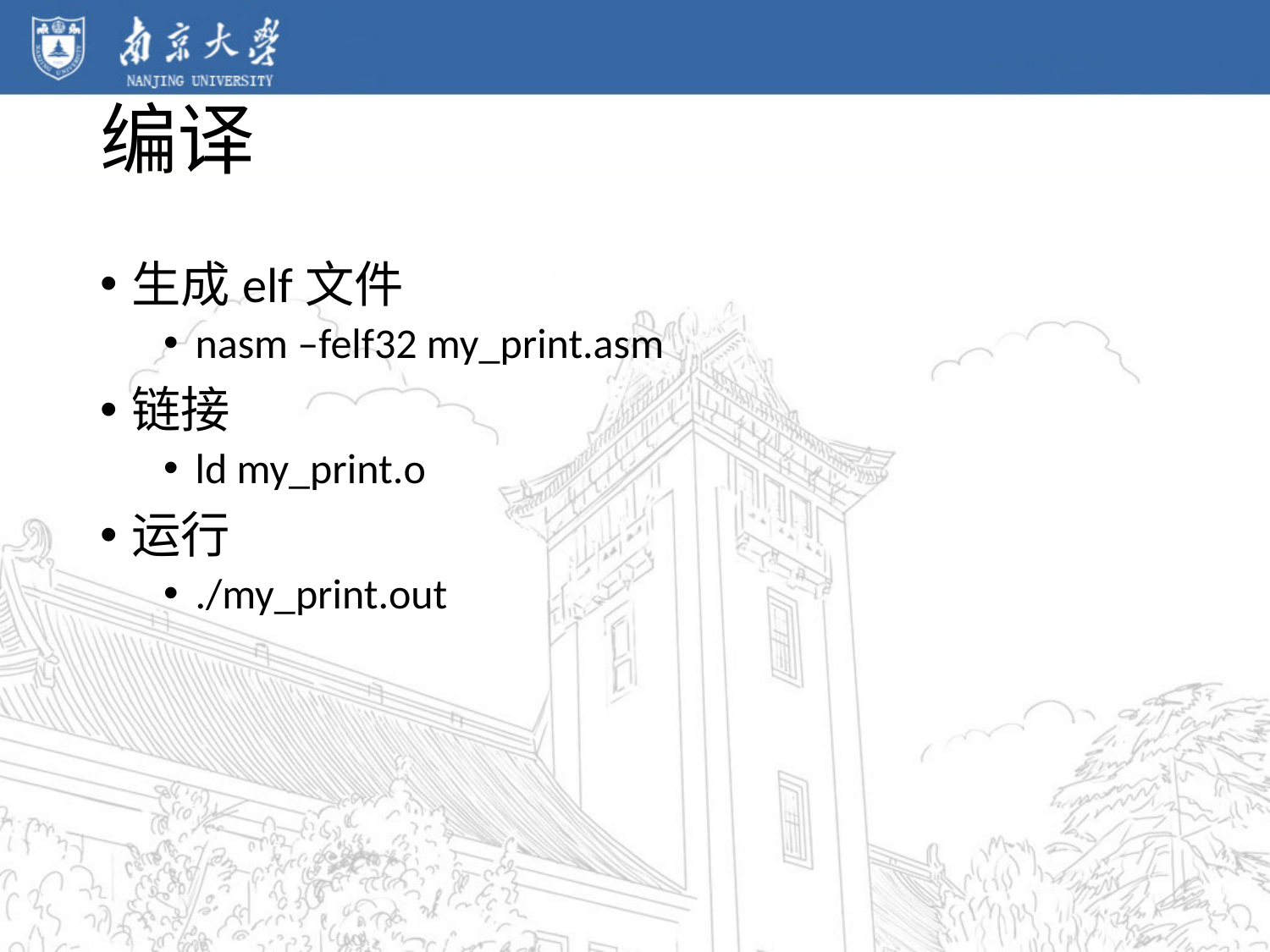

# 编译
生成elf文件
nasm –felf32 my_print.asm
链接
ld my_print.o
运行
./my_print.out